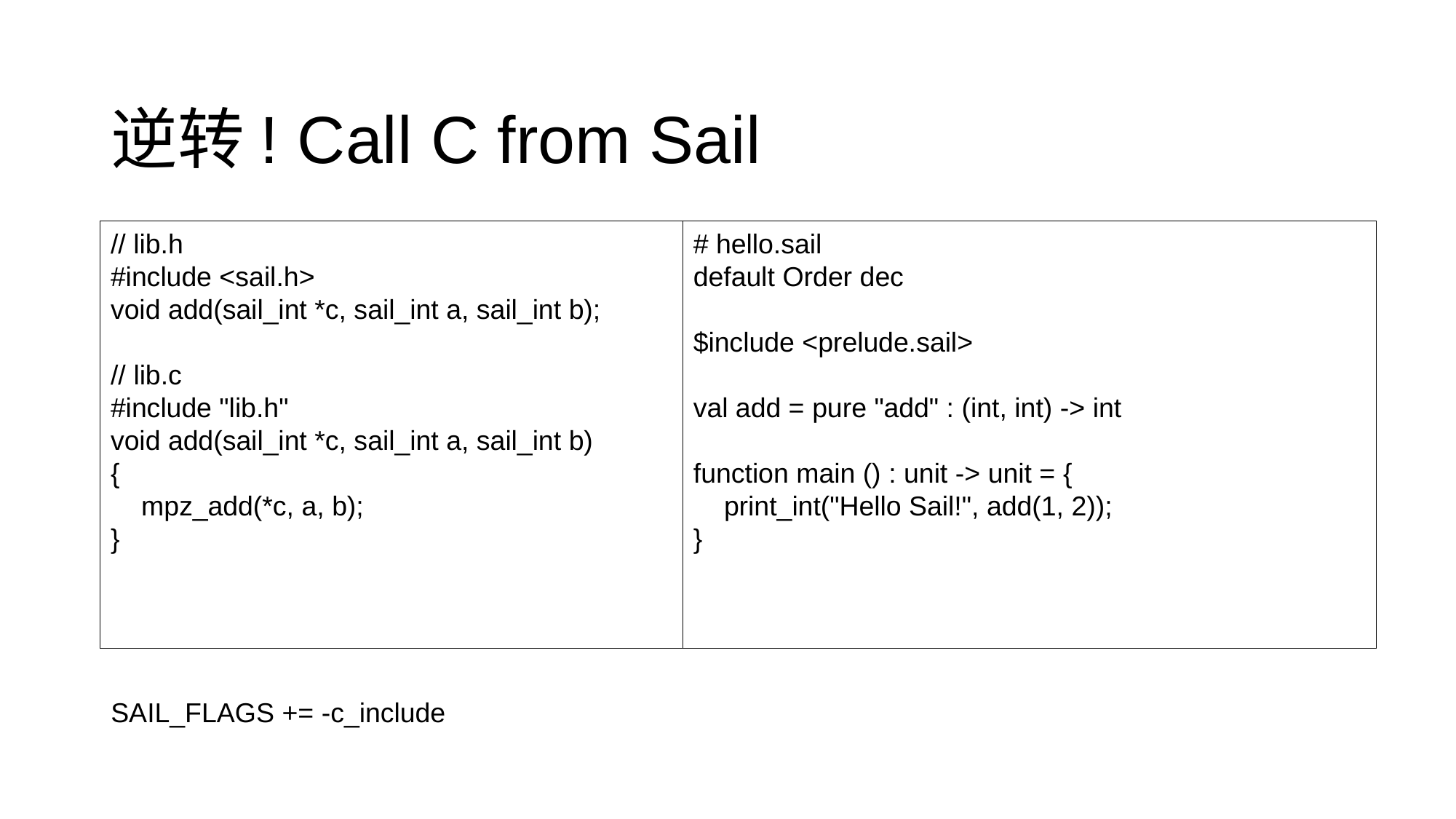

# 逆转! Call C from Sail
// lib.h
#include <sail.h>
void add(sail_int *c, sail_int a, sail_int b);

// lib.c
#include "lib.h"
void add(sail_int *c, sail_int a, sail_int b)
{
    mpz_add(*c, a, b);
}
# hello.sail
default Order dec

$include <prelude.sail>

val add = pure "add" : (int, int) -> int

function main () : unit -> unit = {
    print_int("Hello Sail!", add(1, 2));
}

SAIL_FLAGS += -c_include